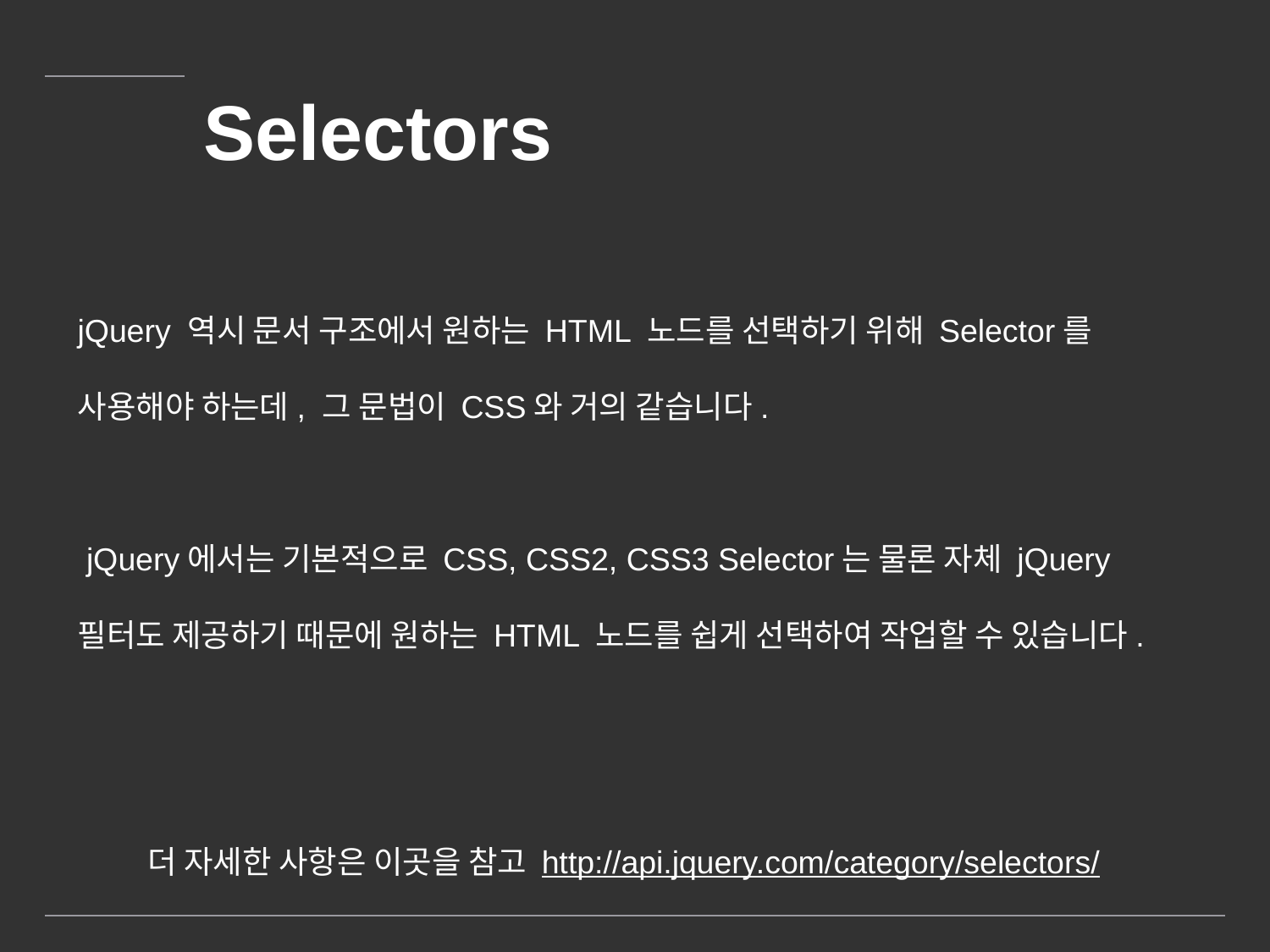

# Selectors
jQuery 역시 문서 구조에서 원하는 HTML 노드를 선택하기 위해 Selector를 사용해야 하는데, 그 문법이 CSS와 거의 같습니다.

 jQuery에서는 기본적으로 CSS, CSS2, CSS3 Selector는 물론 자체 jQuery 필터도 제공하기 때문에 원하는 HTML 노드를 쉽게 선택하여 작업할 수 있습니다.
더 자세한 사항은 이곳을 참고 http://api.jquery.com/category/selectors/